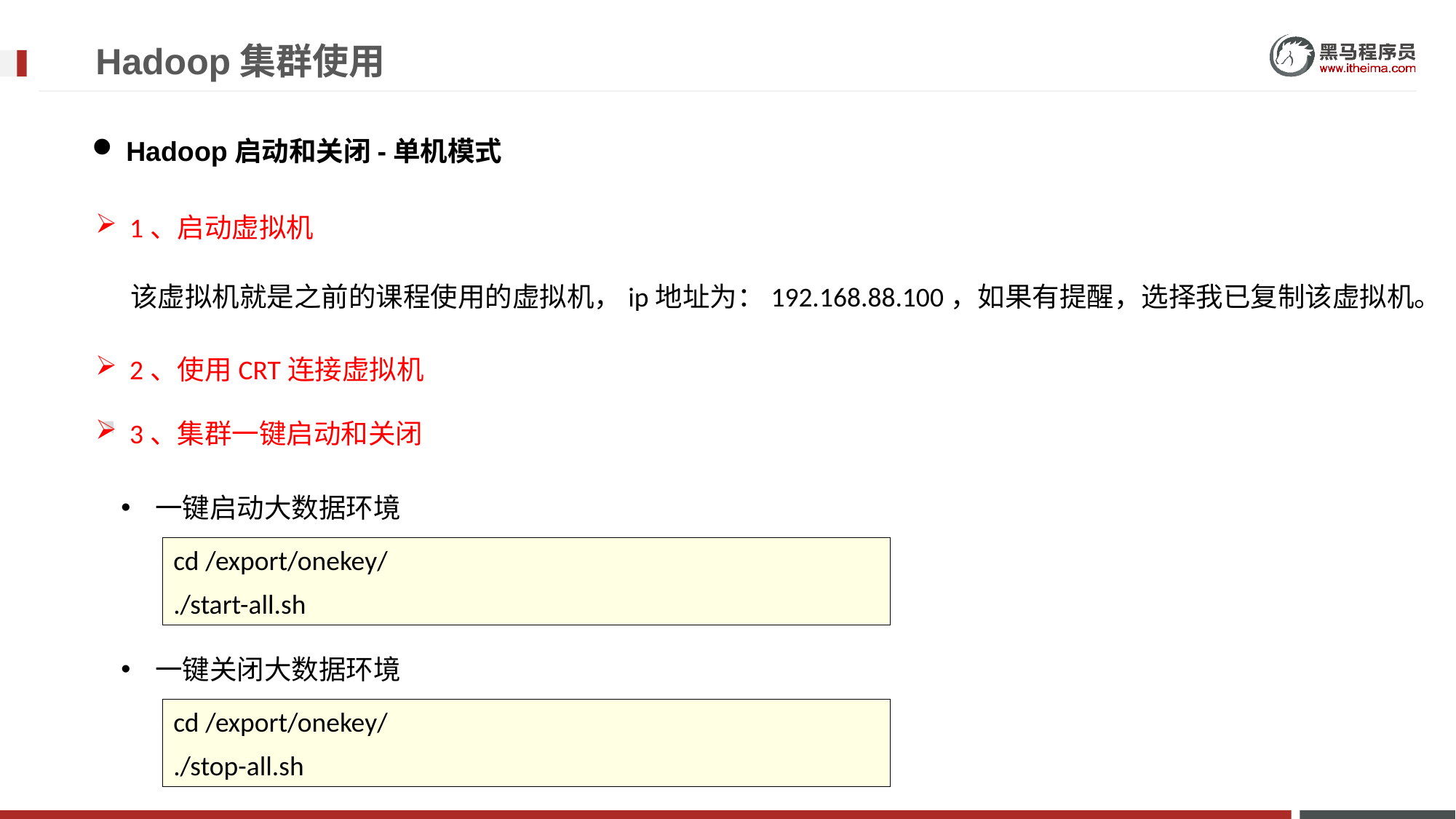

# Hadoop集群使用
Hadoop启动和关闭-单机模式
1、启动虚拟机
该虚拟机就是之前的课程使用的虚拟机，ip地址为：192.168.88.100，如果有提醒，选择我已复制该虚拟机。
2、使用CRT连接虚拟机
3、集群一键启动和关闭

一键启动大数据环境
cd /export/onekey/
./start-all.sh
一键关闭大数据环境
cd /export/onekey/
./stop-all.sh